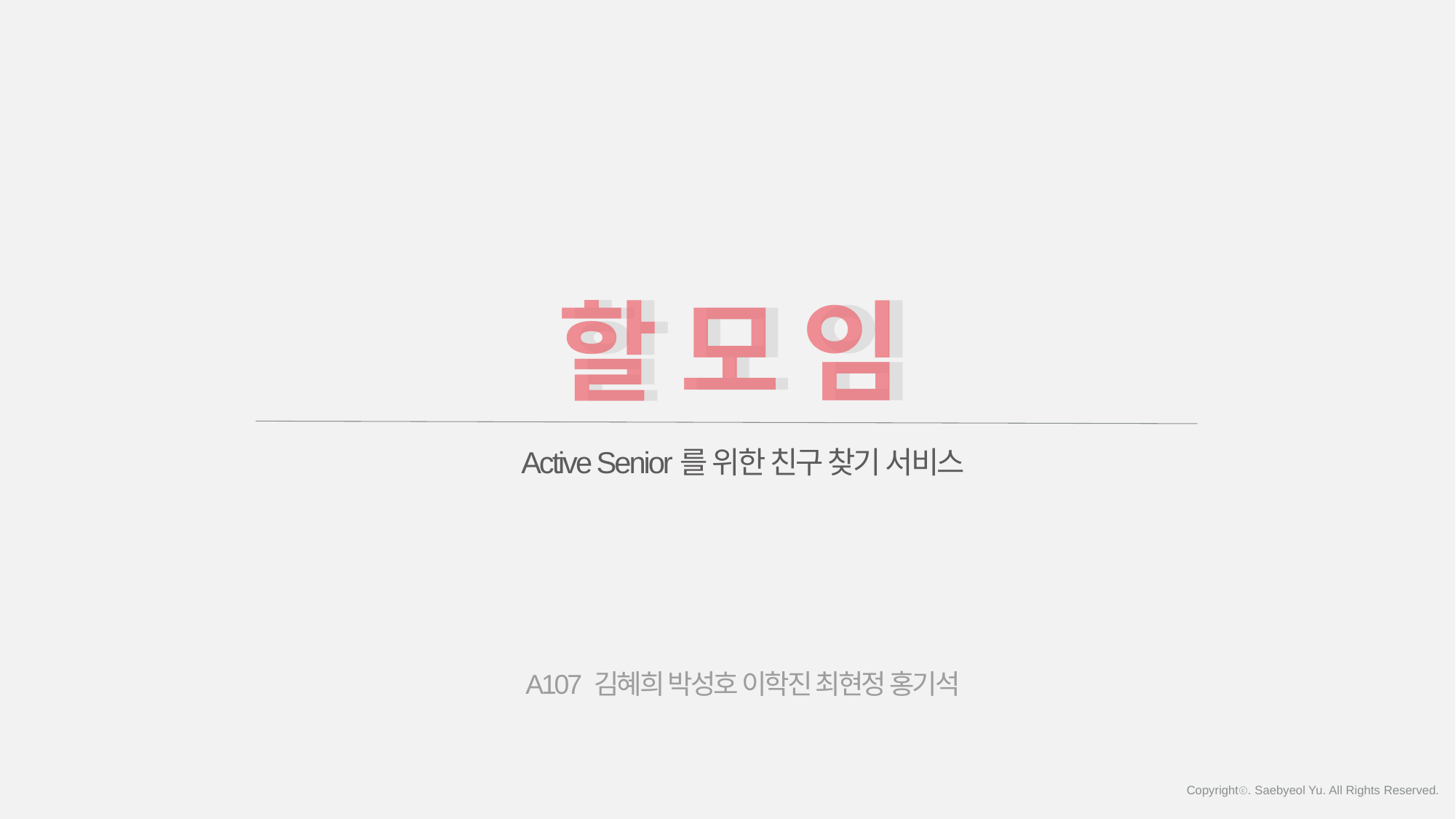

할 모 임
할 모 임
Active Senior를 위한 친구 찾기 서비스
A107 김혜희 박성호 이학진 최현정 홍기석